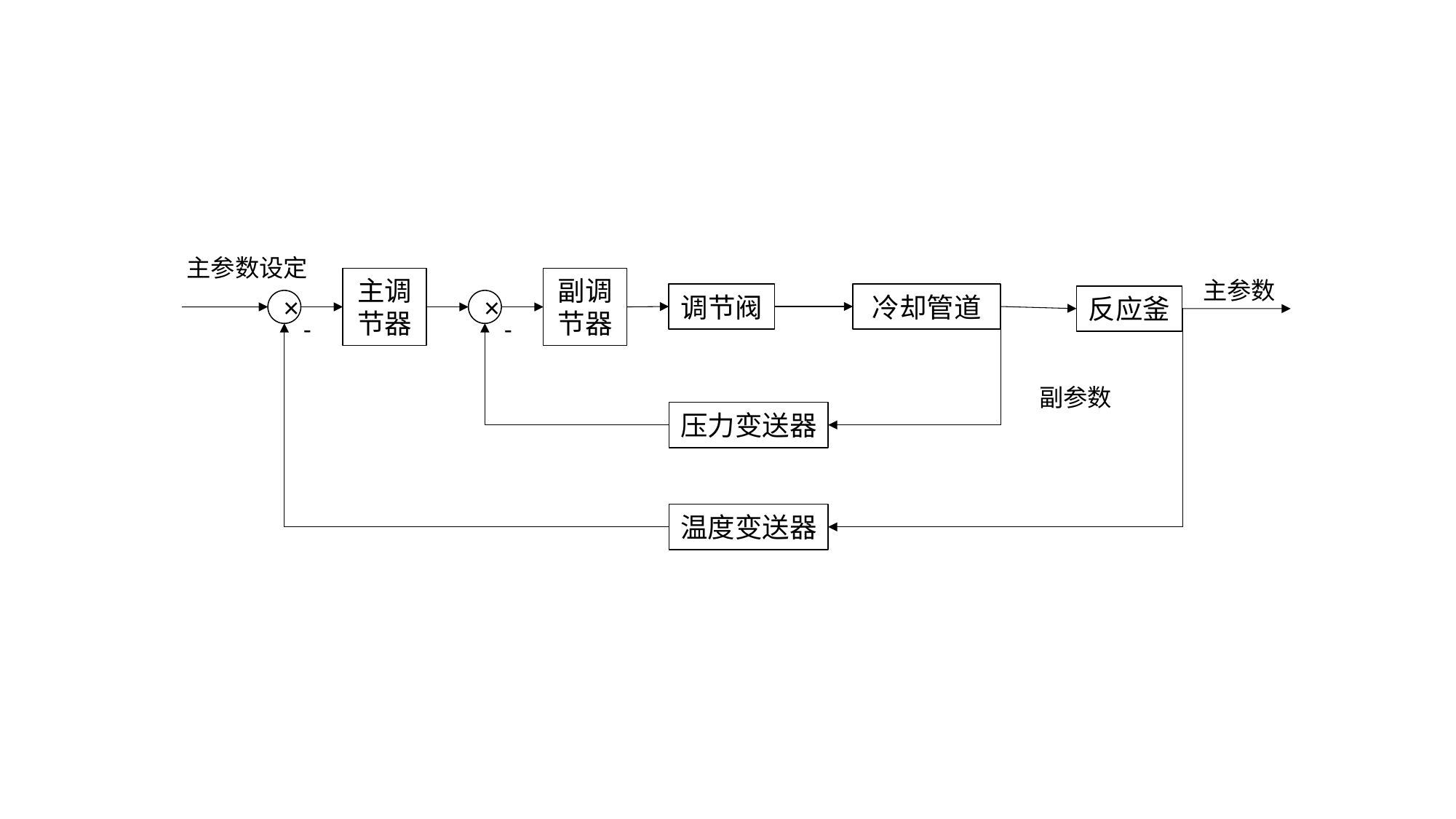

主参数设定
主调节器
副调节器
主参数
调节阀
冷却管道
反应釜
×
×
-
-
副参数
压力变送器
温度变送器